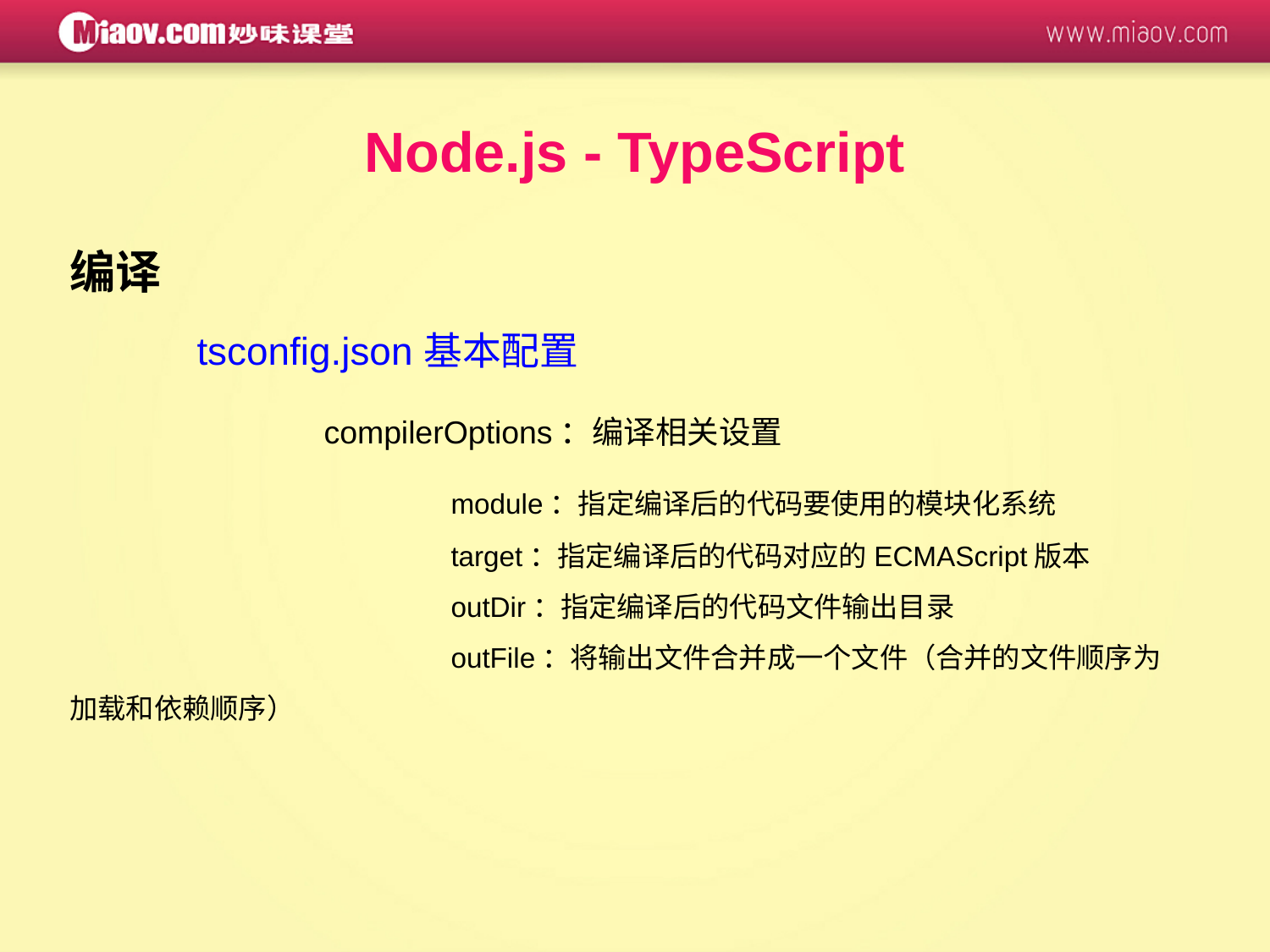

Node.js - TypeScript
编译
	tsconfig.json 基本配置
		compilerOptions：编译相关设置
			module：指定编译后的代码要使用的模块化系统
			target：指定编译后的代码对应的ECMAScript版本
			outDir：指定编译后的代码文件输出目录
			outFile：将输出文件合并成一个文件（合并的文件顺序为加载和依赖顺序）